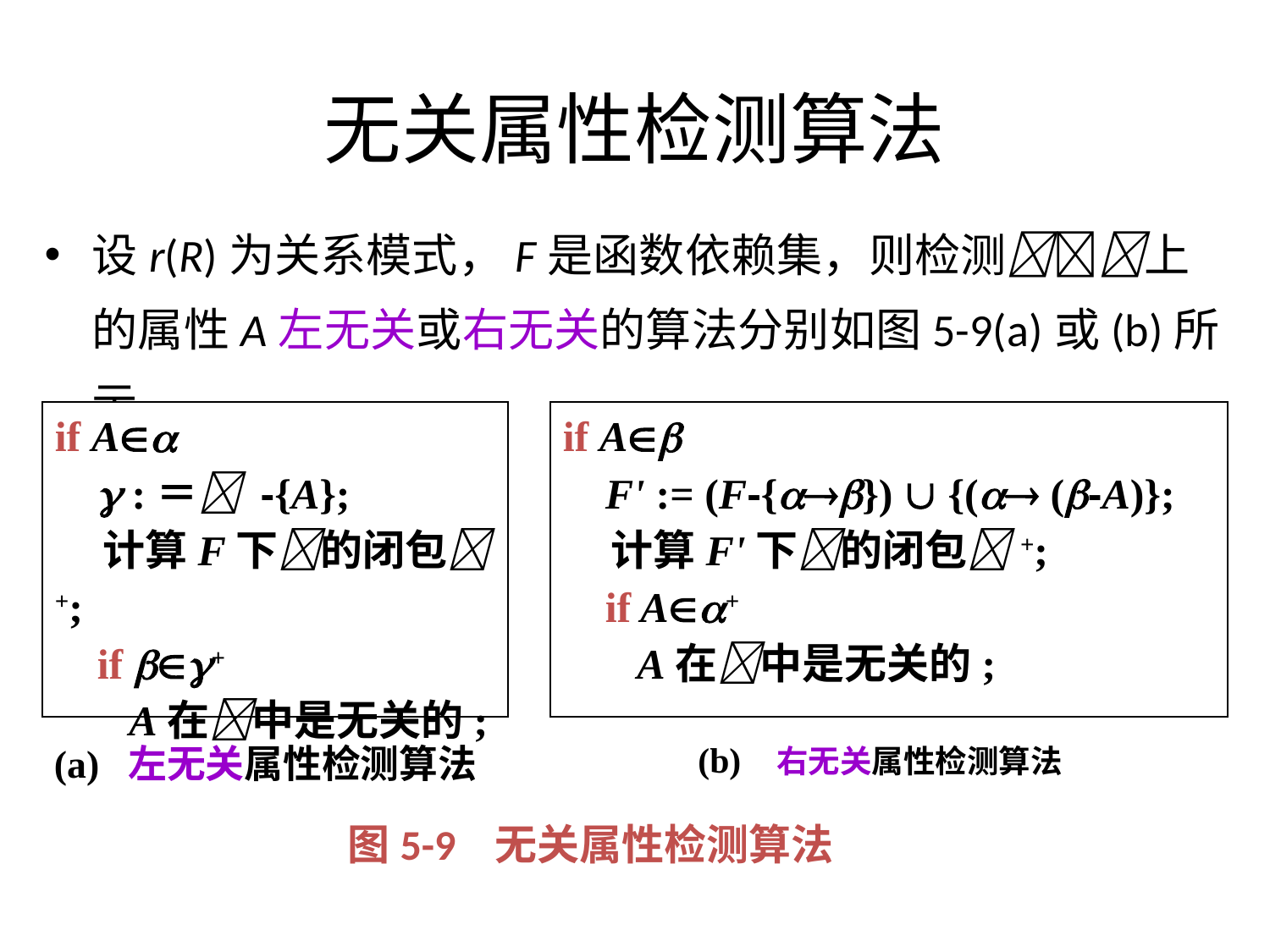

# 无关属性检测算法
设r(R)为关系模式，F是函数依赖集，则检测α→β上的属性A左无关或右无关的算法分别如图5-9(a)或(b)所示。
if A∈α
    γ :＝α -{A};
    计算F下γ的闭包γ+;
    if β∈γ+
       A在α中是无关的;
if A∈β
    F' := (F-{α→β}) ∪ {(α→ (β-A)};
    计算F'下α的闭包α+;
    if A∈α+
       A在β中是无关的;
(b)   右无关属性检测算法
(a)  左无关属性检测算法
图5-9   无关属性检测算法